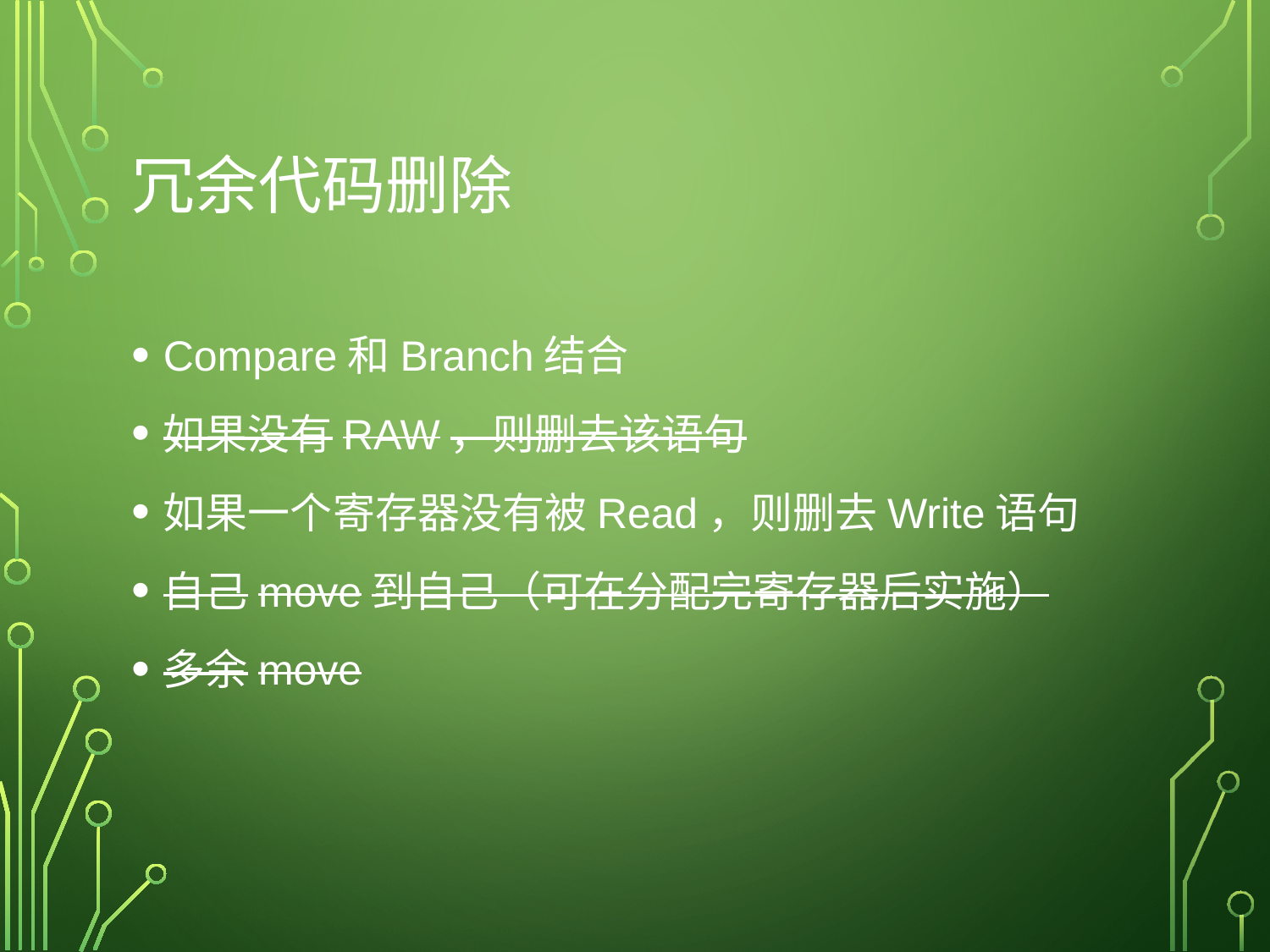

# 冗余代码删除
Compare和Branch结合
如果没有RAW，则删去该语句
如果一个寄存器没有被Read，则删去Write语句
自己move到自己（可在分配完寄存器后实施）
多余move